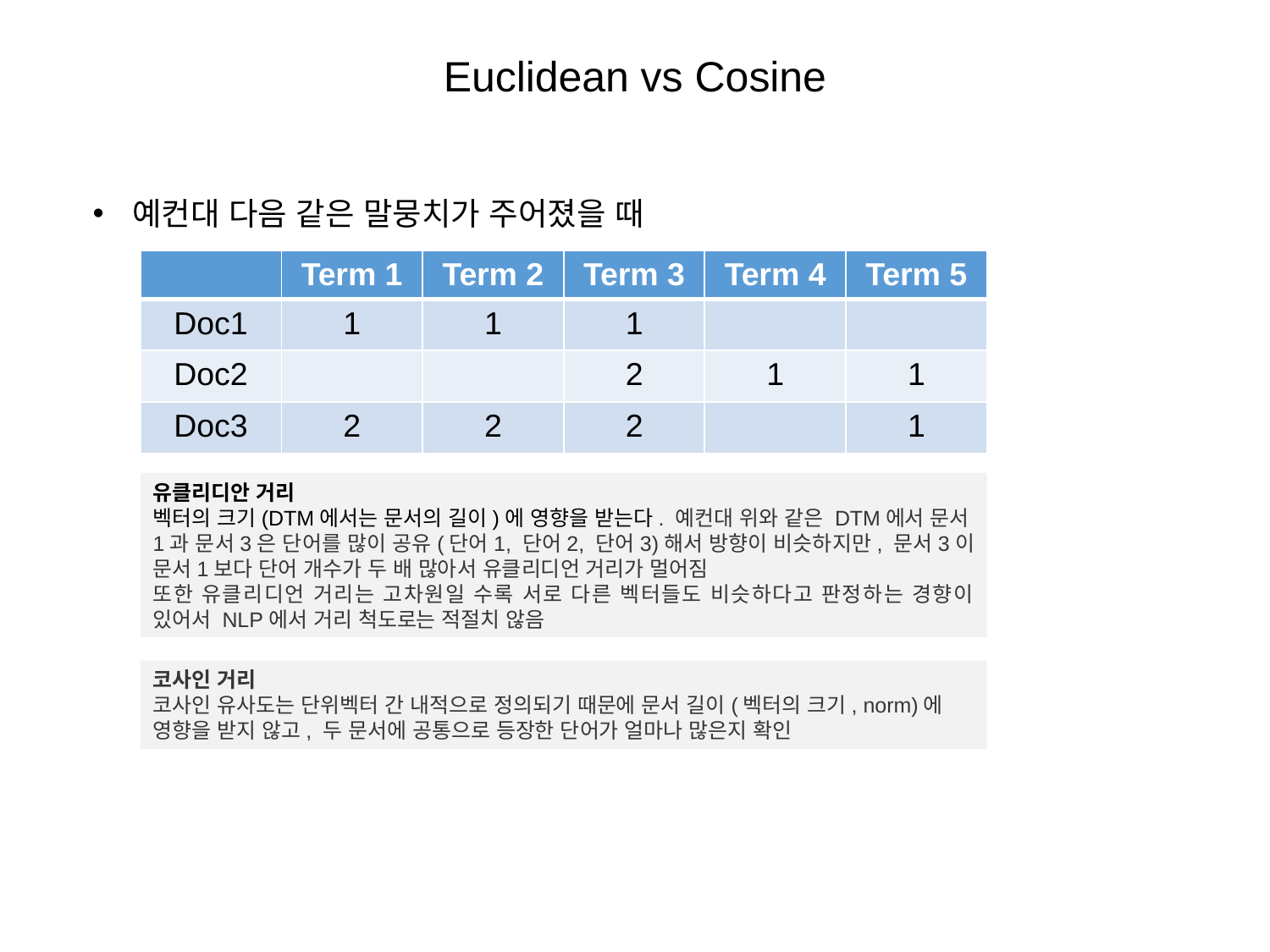

Euclidean vs Cosine
예컨대 다음 같은 말뭉치가 주어졌을 때

|  | Term 1 | Term 2 | Term 3 | Term 4 | Term 5 |
| --- | --- | --- | --- | --- | --- |
| Doc1 | 1 | 1 | 1 |  |  |
| Doc2 |  |  | 2 | 1 | 1 |
| Doc3 | 2 | 2 | 2 |  | 1 |
유클리디안 거리
벡터의 크기(DTM에서는 문서의 길이)에 영향을 받는다. 예컨대 위와 같은 DTM에서 문서1과 문서3은 단어를 많이 공유(단어1, 단어2, 단어3)해서 방향이 비슷하지만, 문서3이 문서1보다 단어 개수가 두 배 많아서 유클리디언 거리가 멀어짐
또한 유클리디언 거리는 고차원일 수록 서로 다른 벡터들도 비슷하다고 판정하는 경향이 있어서 NLP에서 거리 척도로는 적절치 않음
코사인 거리
코사인 유사도는 단위벡터 간 내적으로 정의되기 때문에 문서 길이(벡터의 크기, norm)에 영향을 받지 않고, 두 문서에 공통으로 등장한 단어가 얼마나 많은지 확인
|  |
| --- |